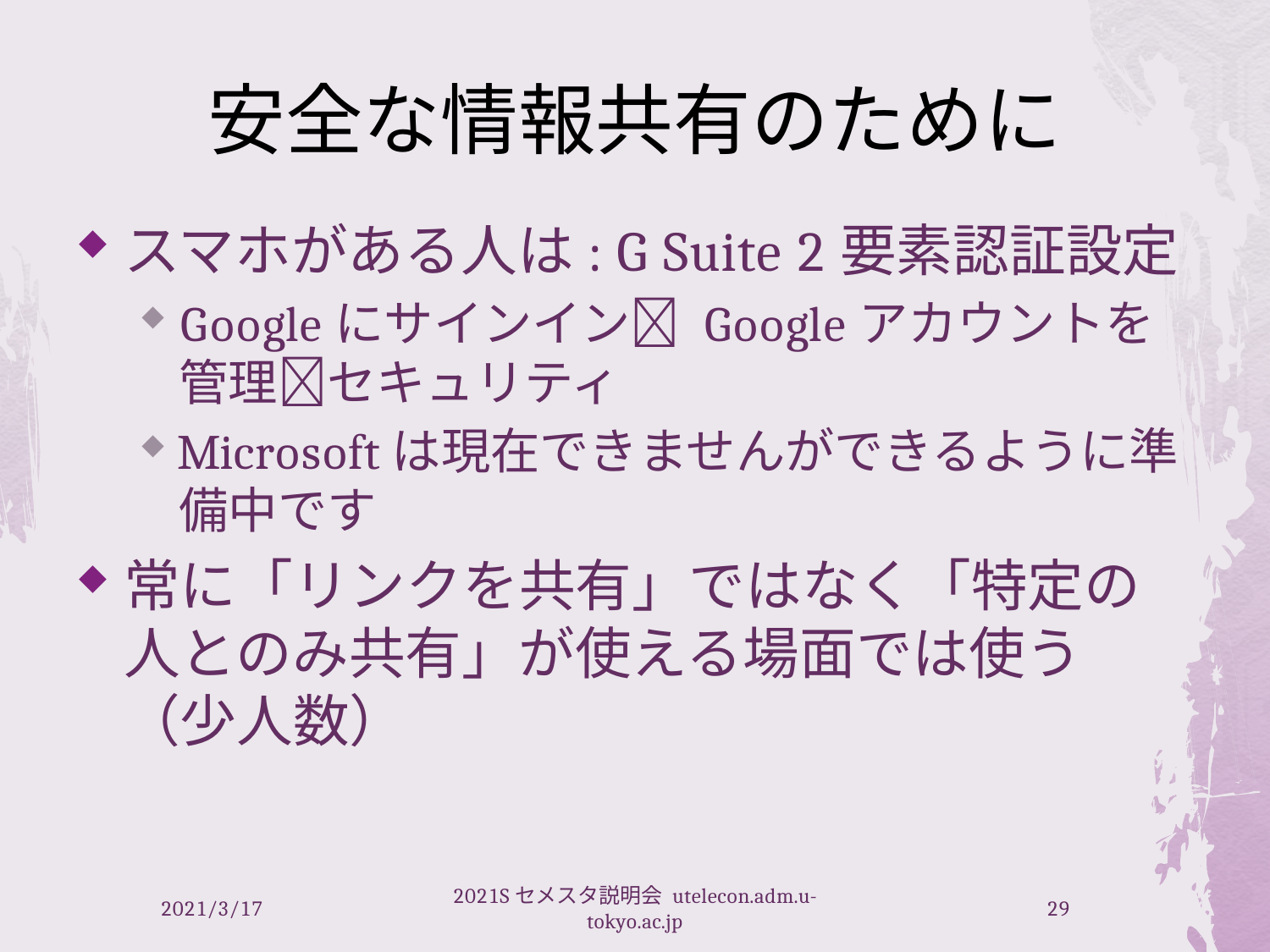

# 安全な情報共有のために
スマホがある人は: G Suite 2要素認証設定
Googleにサインイン→ Googleアカウントを管理→セキュリティ
Microsoftは現在できませんができるように準備中です
常に「リンクを共有」ではなく「特定の人とのみ共有」が使える場面では使う（少人数）
2021/3/17
2021Sセメスタ説明会 utelecon.adm.u-tokyo.ac.jp
29